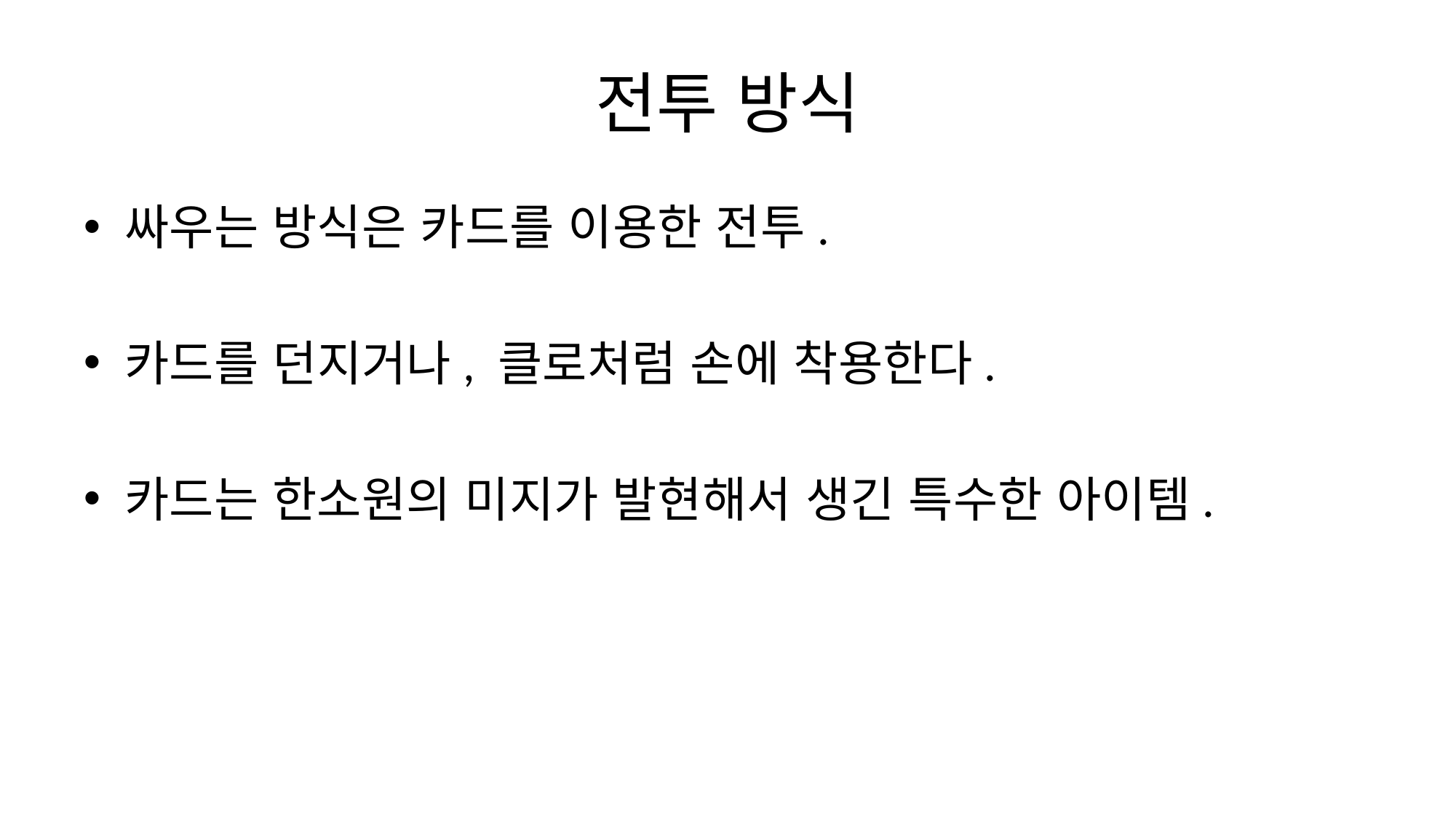

# 전투 방식
싸우는 방식은 카드를 이용한 전투.

카드를 던지거나, 클로처럼 손에 착용한다.

카드는 한소원의 미지가 발현해서 생긴 특수한 아이템.